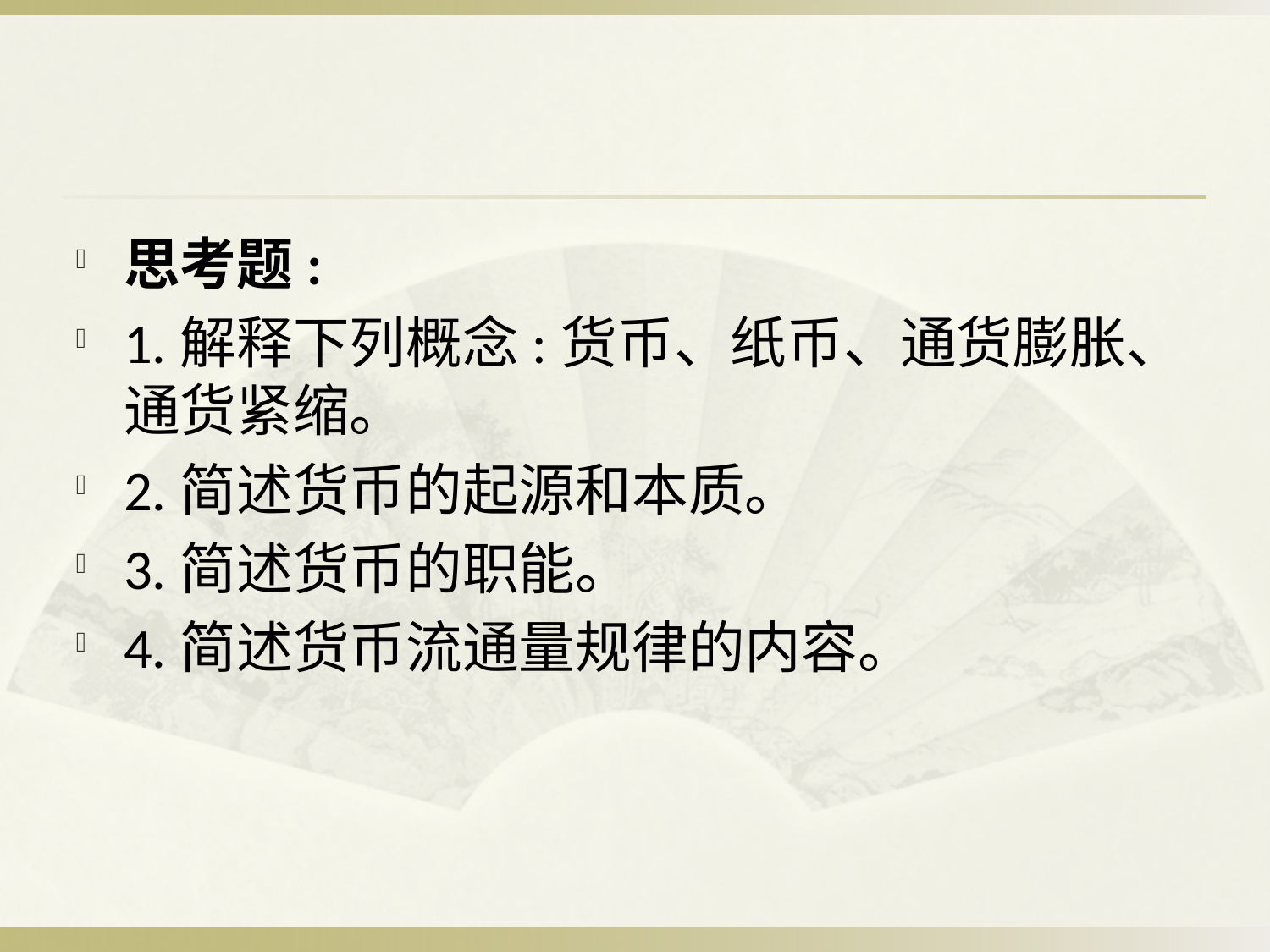

#
思考题:
1.解释下列概念:货币、纸币、通货膨胀、通货紧缩。
2.简述货币的起源和本质。
3.简述货币的职能。
4.简述货币流通量规律的内容。